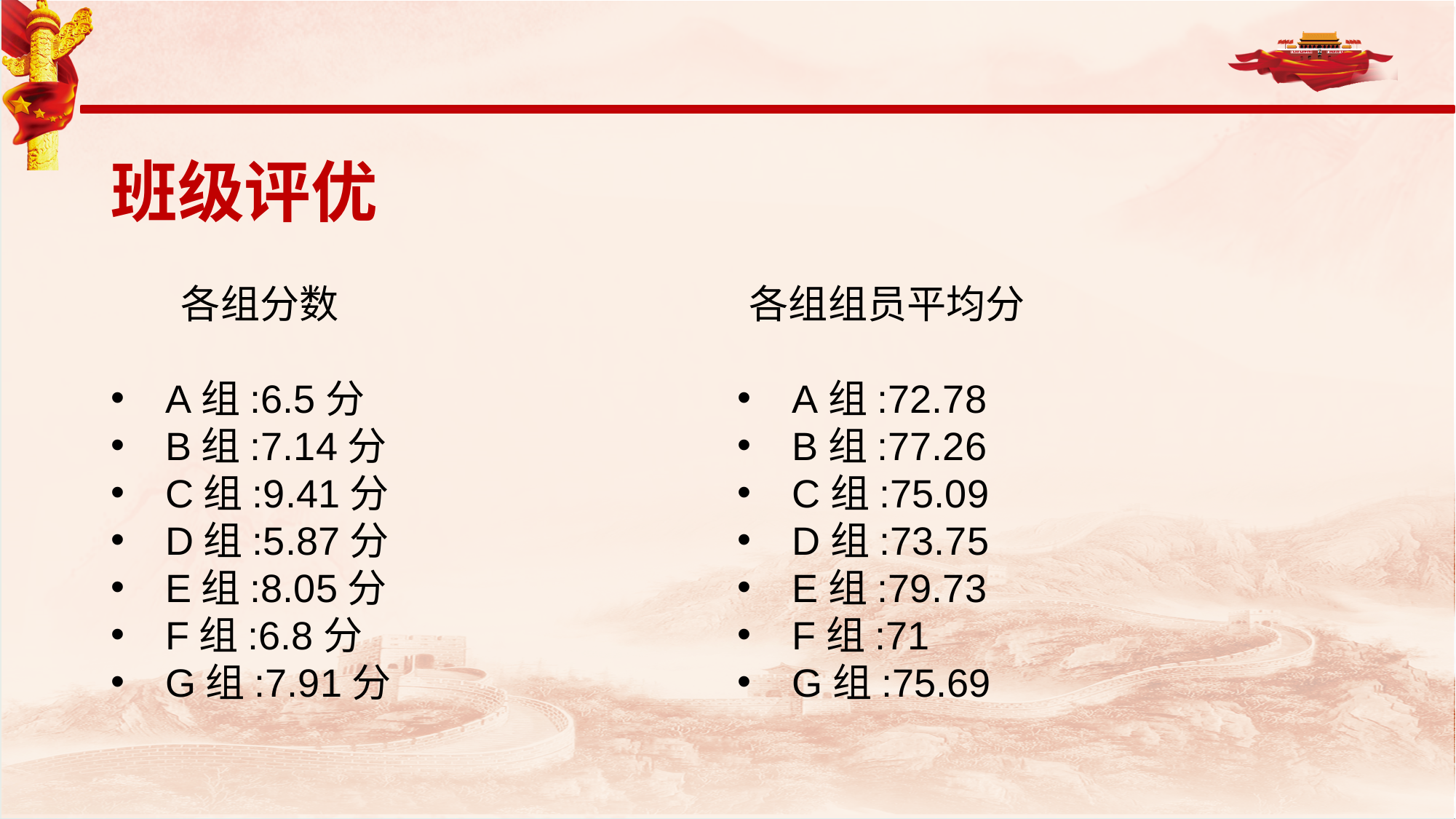

# 班级评优
各组分数

A组:6.5分
B组:7.14分
C组:9.41分
D组:5.87分
E组:8.05分
F组:6.8分
G组:7.91分

各组组员平均分

A组:72.78
B组:77.26
C组:75.09
D组:73.75
E组:79.73
F组:71
G组:75.69